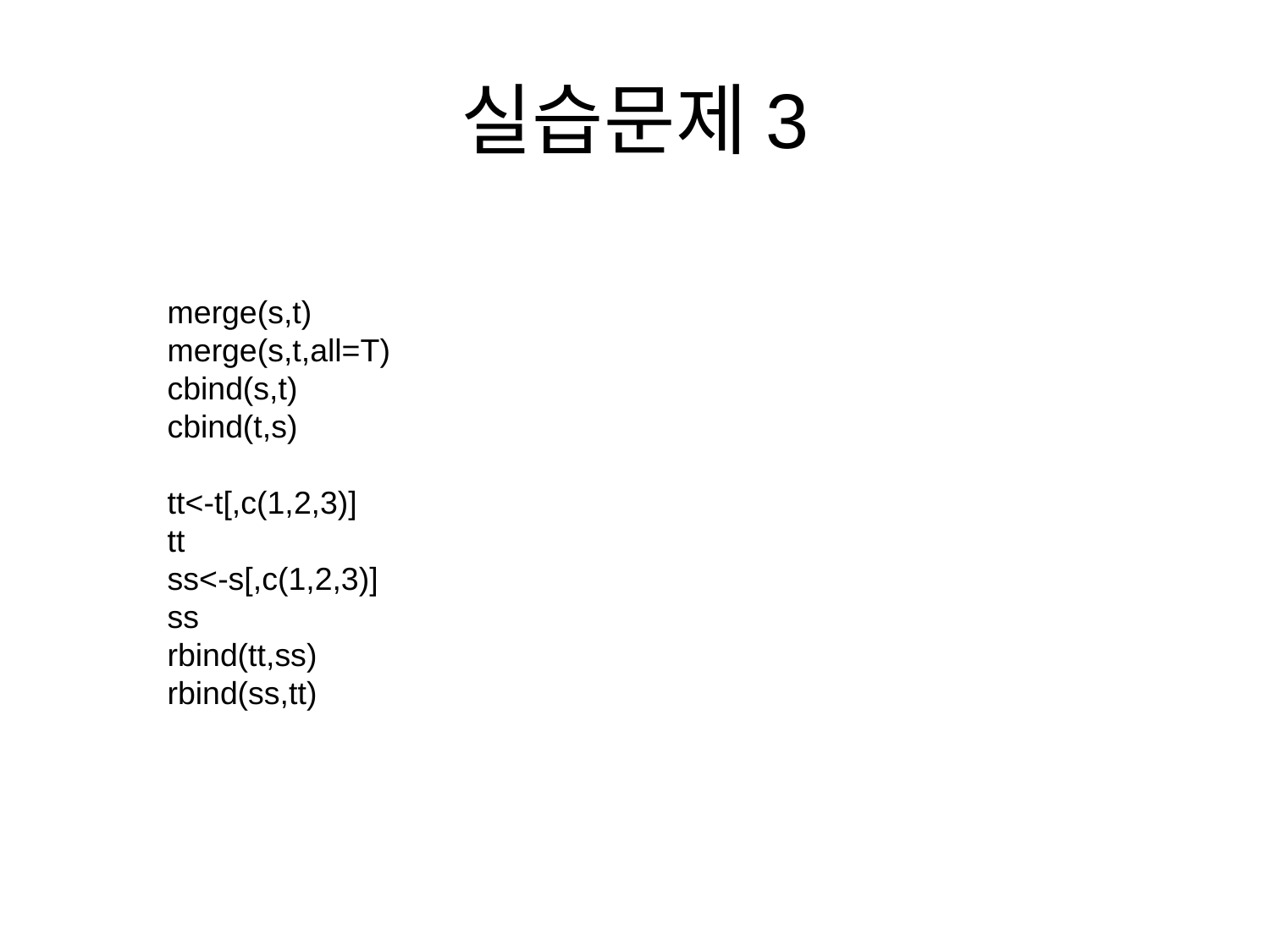

# 실습문제3
merge(s,t)
merge(s,t,all=T)
cbind(s,t)
cbind(t,s)

tt<-t[,c(1,2,3)]
tt
ss<-s[,c(1,2,3)]
ss
rbind(tt,ss)
rbind(ss,tt)